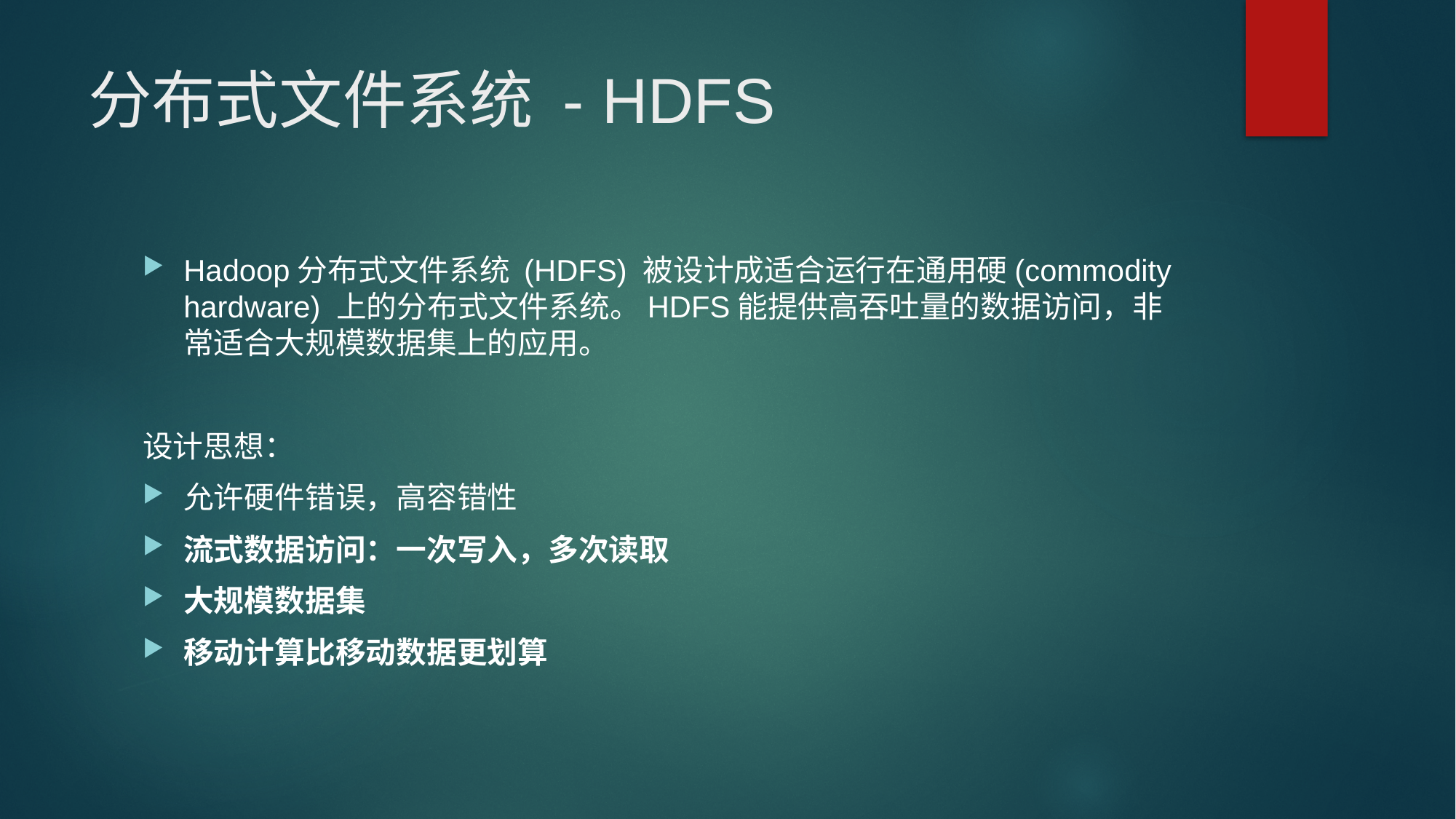

# 分布式文件系统 - HDFS
Hadoop分布式文件系统 (HDFS) 被设计成适合运行在通用硬(commodity hardware) 上的分布式文件系统。HDFS能提供高吞吐量的数据访问，非常适合大规模数据集上的应用。

设计思想：
允许硬件错误，高容错性
流式数据访问：一次写入，多次读取
大规模数据集
移动计算比移动数据更划算